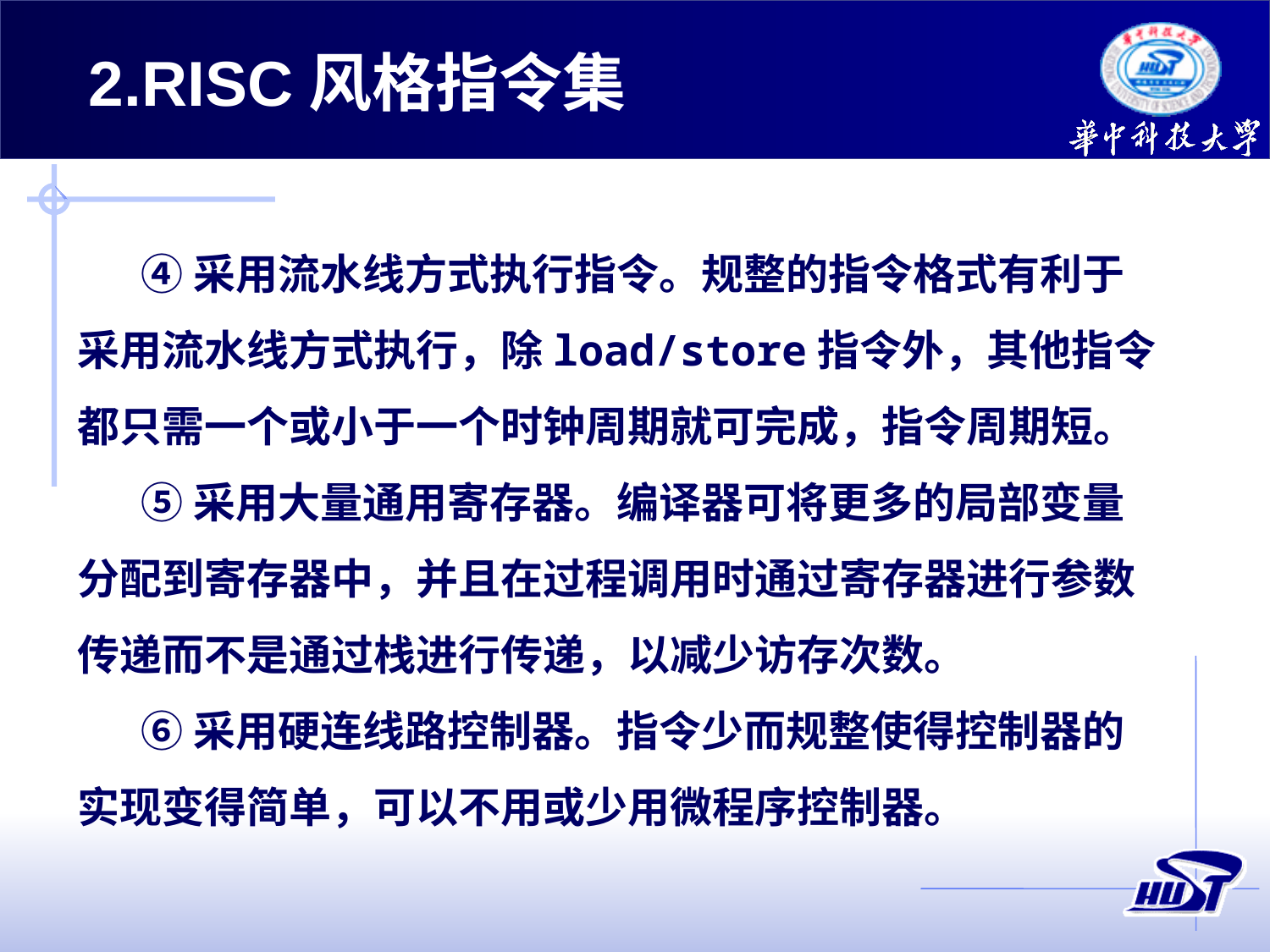

2.RISC风格指令集
④采用流水线方式执行指令。规整的指令格式有利于采用流水线方式执行，除load/store指令外，其他指令都只需一个或小于一个时钟周期就可完成，指令周期短。
⑤采用大量通用寄存器。编译器可将更多的局部变量分配到寄存器中，并且在过程调用时通过寄存器进行参数传递而不是通过栈进行传递，以减少访存次数。
⑥采用硬连线路控制器。指令少而规整使得控制器的实现变得简单，可以不用或少用微程序控制器。